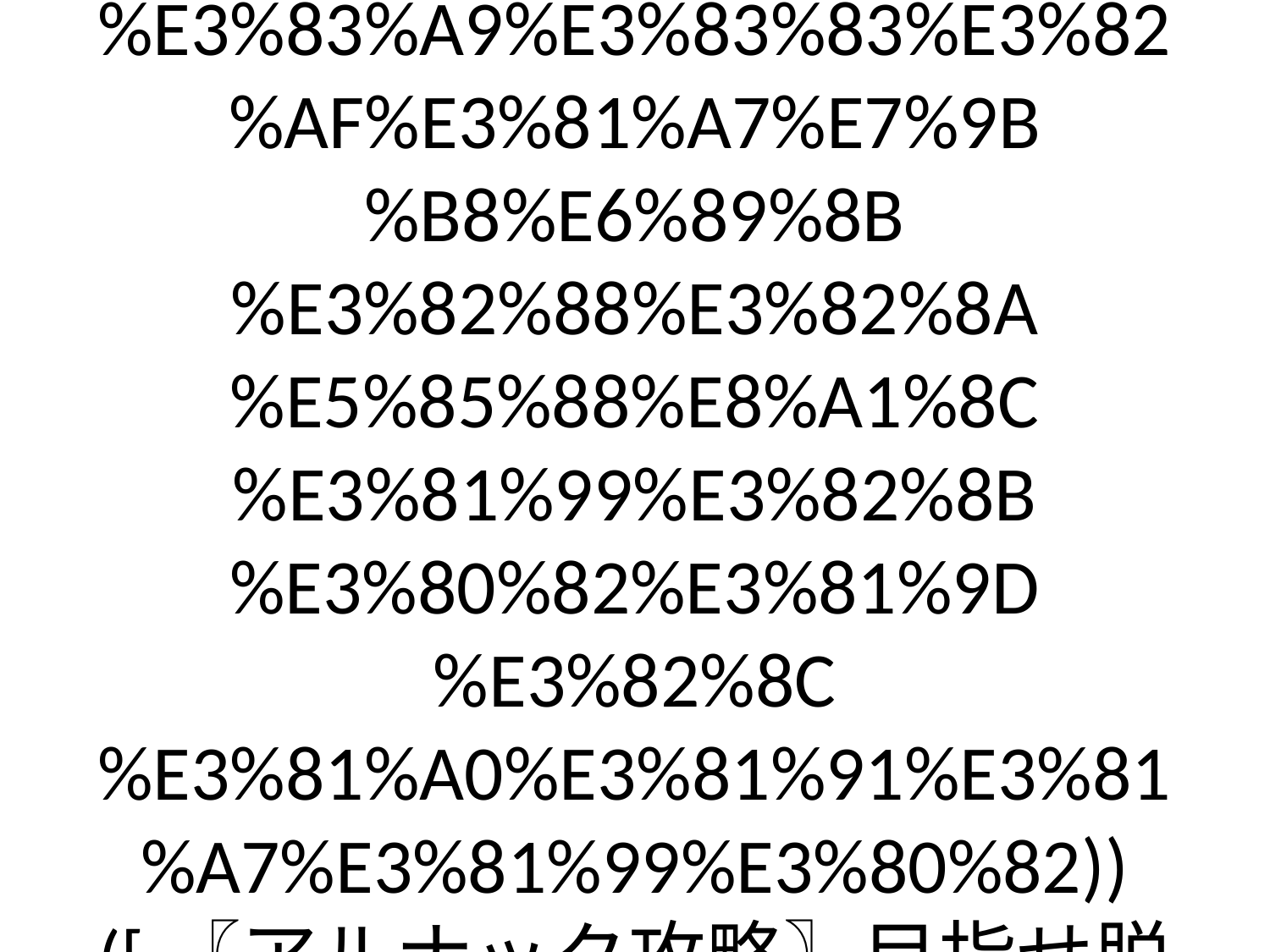

# **『アルナックの失われし遺跡』**はデッキ構築＋ワーカープレイスメント＋リソース管理の融合ゲームです。限られたラウンドで効率よく行動し、高得点を狙うには、**序盤から研究トラックを先行しつつ遺跡探索もバランス良く行うこと**が重要とされています ([アルナック攻略：①ゲーマーズゲームとしての概要｜京大シミュ研](https://note.com/ku_simken/n/nda4373d386d6#:~:text=%E3%81%9D%E3%81%AE%E4%B8%80%E7%95%AA%E3%81%AE%E8%A6%81%E5%9B%A0%E3%81%AF%E3%80%81%E8%A6%81%E7%B4%A0%E3%81%8C%E5%A4%9A%E3%81%84%E3%82%8F%E3%82%8A%E3%81%AB%E6%88%A6%E7%95%A5%E3%81%8C%E5%B0%91%E3%81%AA%E3%81%84%E3%81%93%E3%81%A8%E3%81%AB%E3%81%82%E3%82%8A%E3%81%BE%E3%81%99%E3%80%82%E3%81%B6%E3%81%A3%E3%81%A1%E3%82%83%E3%81%91%E3%80%81%E3%81%93%E3%81%AE%E3%82%B2%E3%83%BC%E3%83%A0%E3%81%AE%E6%88%A6%E7%95%A5%E3%81%AF%E4%B8%80%E3%81%A4%E3%81%A7%E3%81%99%E3%80%82%E7%A0%94%E7%A9%B6%E3%83%88%E3%83%A9%E3%83%83%E3%82%AF%E3%81%A7%E7%9B%B8%E6%89%8B%E3%82%88%E3%82%8A%E5%85%88%E8%A1%8C%E3%81%99%E3%82%8B%E3%80%82%E3%81%9D%E3%82%8C%E3%81%A0%E3%81%91%E3%81%A7%E3%81%99%E3%80%82)) ([〖アルナック攻略〗目指せ脱初心者！鳥面で80点を安定して取る方法！ - カズンズンブログ](https://kazunzun.com/wp/arunakku-kihonsenryaku#:~:text=%E5%AE%9F%E9%9A%9B%E3%81%AF1%E5%9B%9E%E6%8E%A2%E7%B4%A2%E3%81%AB%E3%81%84%E3%81%91%E3%81%B0%20%E5%81%B6%E5%83%8F%E3%81%A8%E5%AE%88%E8%AD%B7%E8%80%85%E3%81%AE%E3%83%9D%E3%82%A4%E3%83%B3%E3%83%88%E3%81%AF%E5%8F%96%E3%82%8C%E3%82%8B%E3%81%AE%E3%81%A7%2080%E7%82%B9%E5%8F%96%E3%82%8B%E3%81%AB%E3%81%AF%E7%A0%94%E7%A9%B6%E3%83%88%E3%83%A9%E3%83%83%E3%82%AF%E3%81%A8%E6%8E%A2%E7%B4%A2%E3%81%8C%20%E3%82%81%E3%81%A1%E3%82%83%E3%81%8F%E3%81%A1%E3%82%83%E5%A4%A7%E5%88%87%EF%BC%81))。以下では、初心者向け基本戦略から上級者向けのテクニックまでポイント別に解説します。